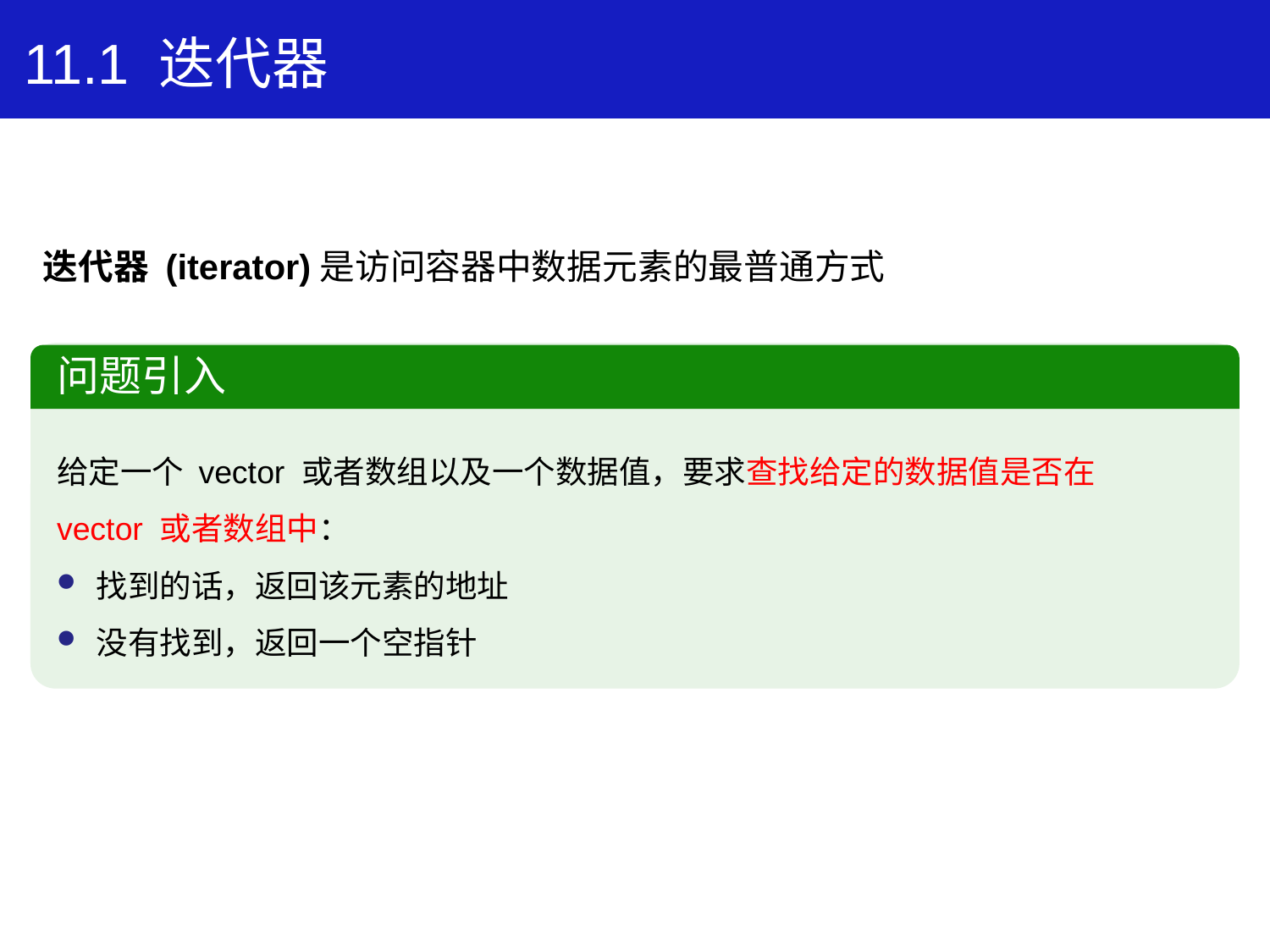

11.1 迭代器
迭代器 (iterator)是访问容器中数据元素的最普通方式

问题引入
给定一个 vector 或者数组以及一个数据值，要求查找给定的数据值是否在vector 或者数组中：
找到的话，返回该元素的地址
没有找到，返回一个空指针
5